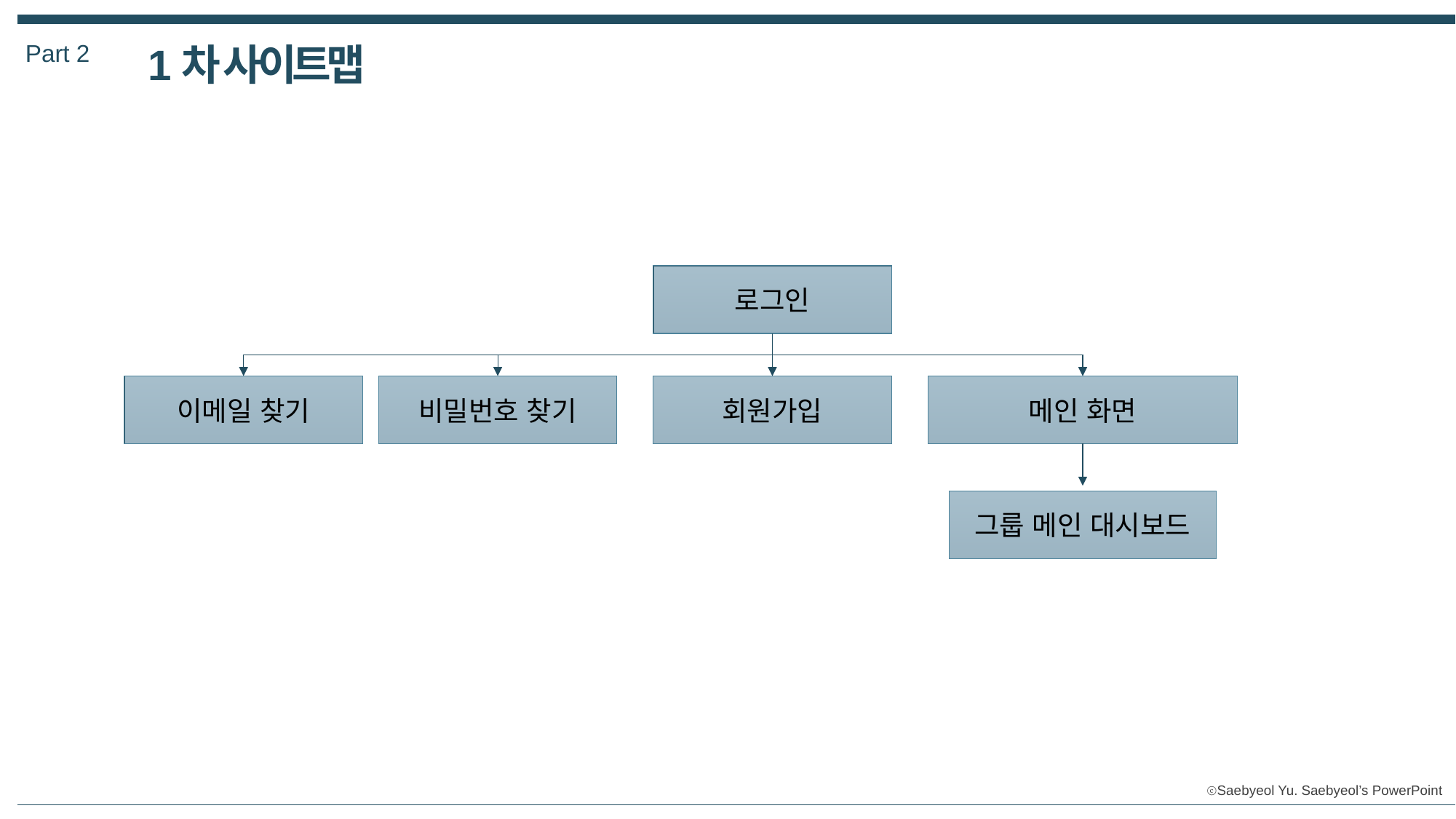

Part 2
1차 사이트맵
로그인
1, 내용을 입력하세요
이메일 찾기
비밀번호 찾기
메인 화면
회원가입
그룹 메인 대시보드